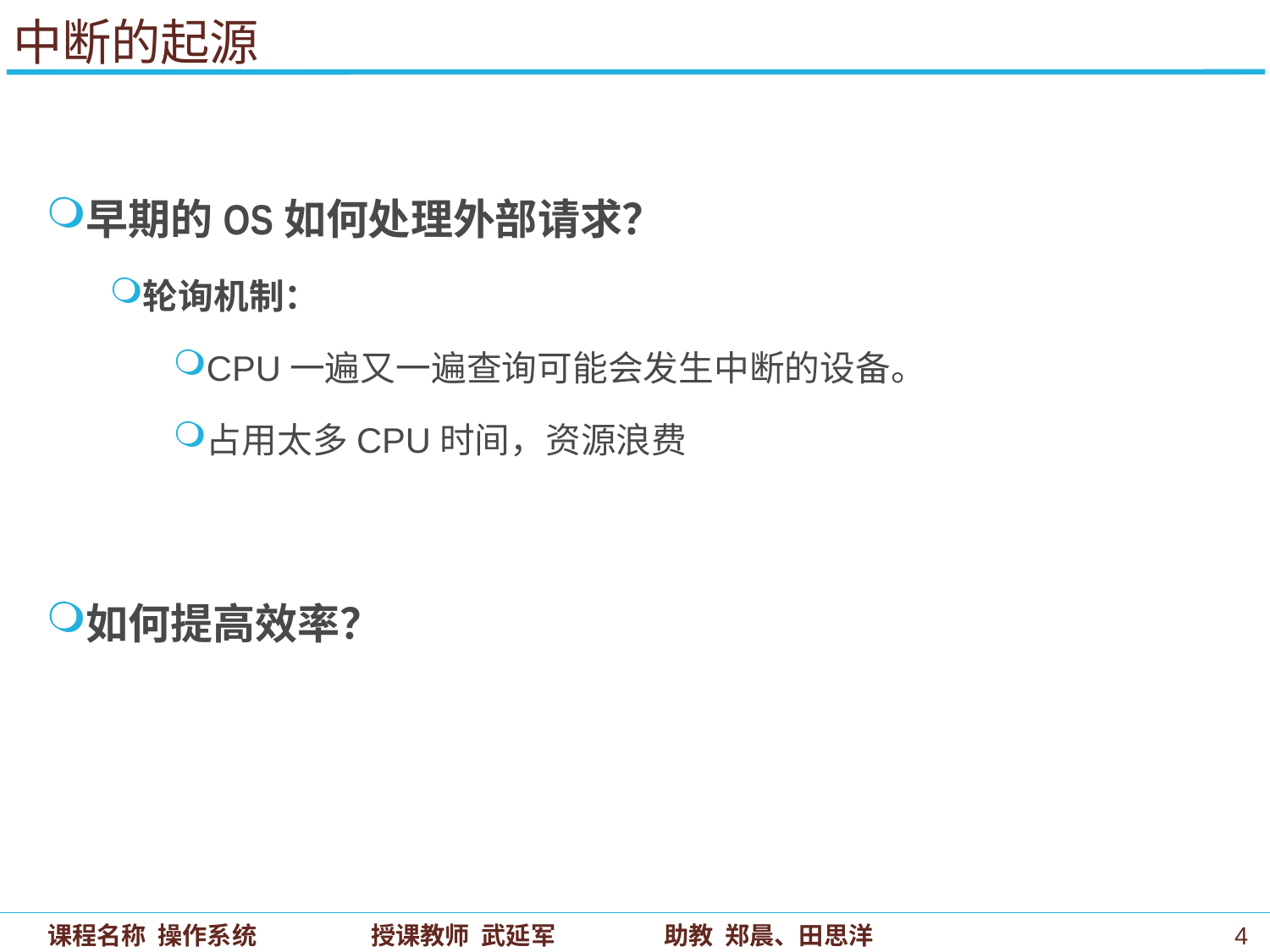

中断的起源
早期的OS如何处理外部请求？
轮询机制：
CPU一遍又一遍查询可能会发生中断的设备。
占用太多CPU时间，资源浪费

如何提高效率？
课程名称  操作系统                    授课教师  武延军                   助教  郑晨、田思洋
4